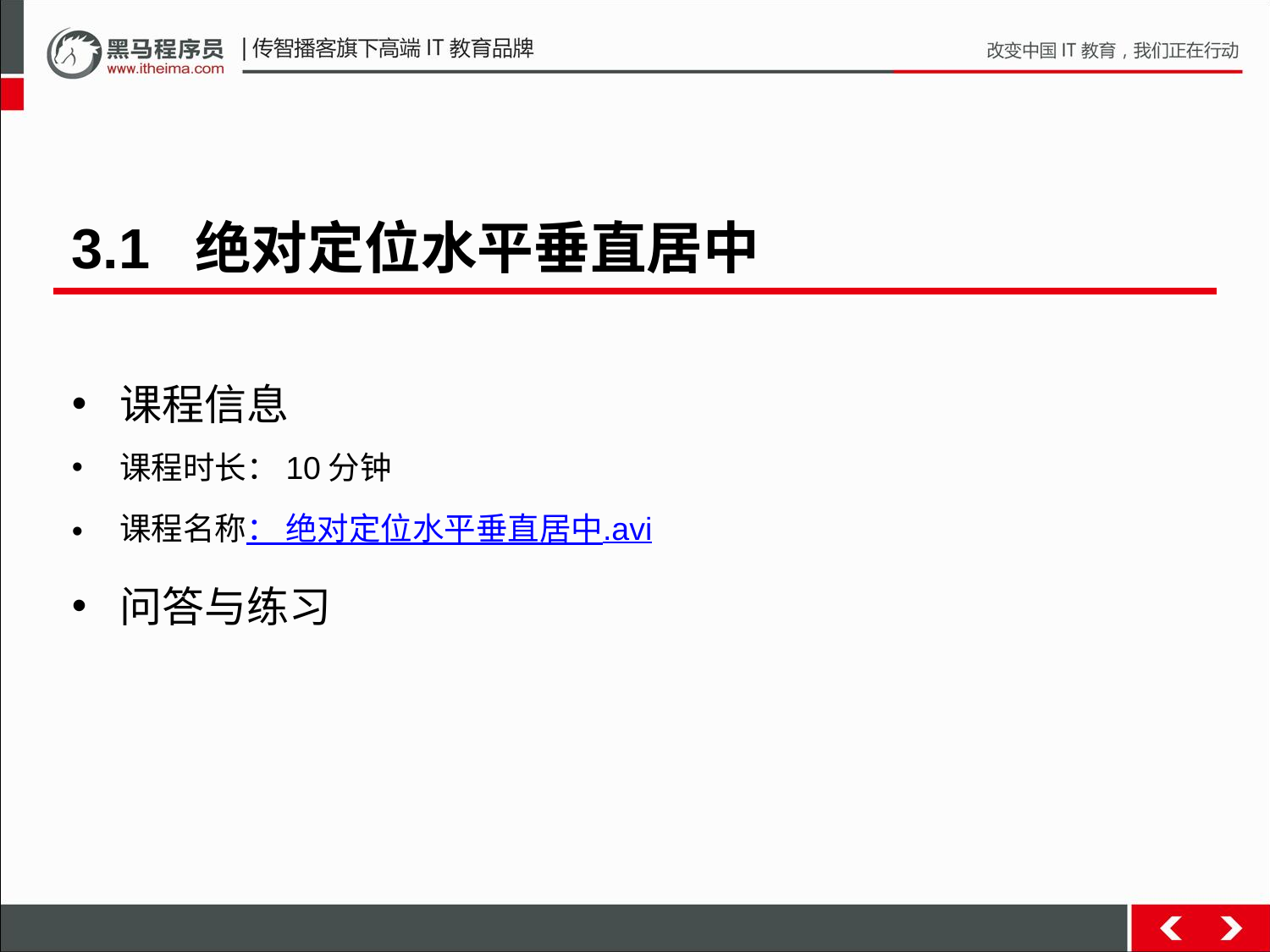

3.1  绝对定位水平垂直居中
课程信息
课程时长：10分钟
课程名称： 绝对定位水平垂直居中.avi
问答与练习